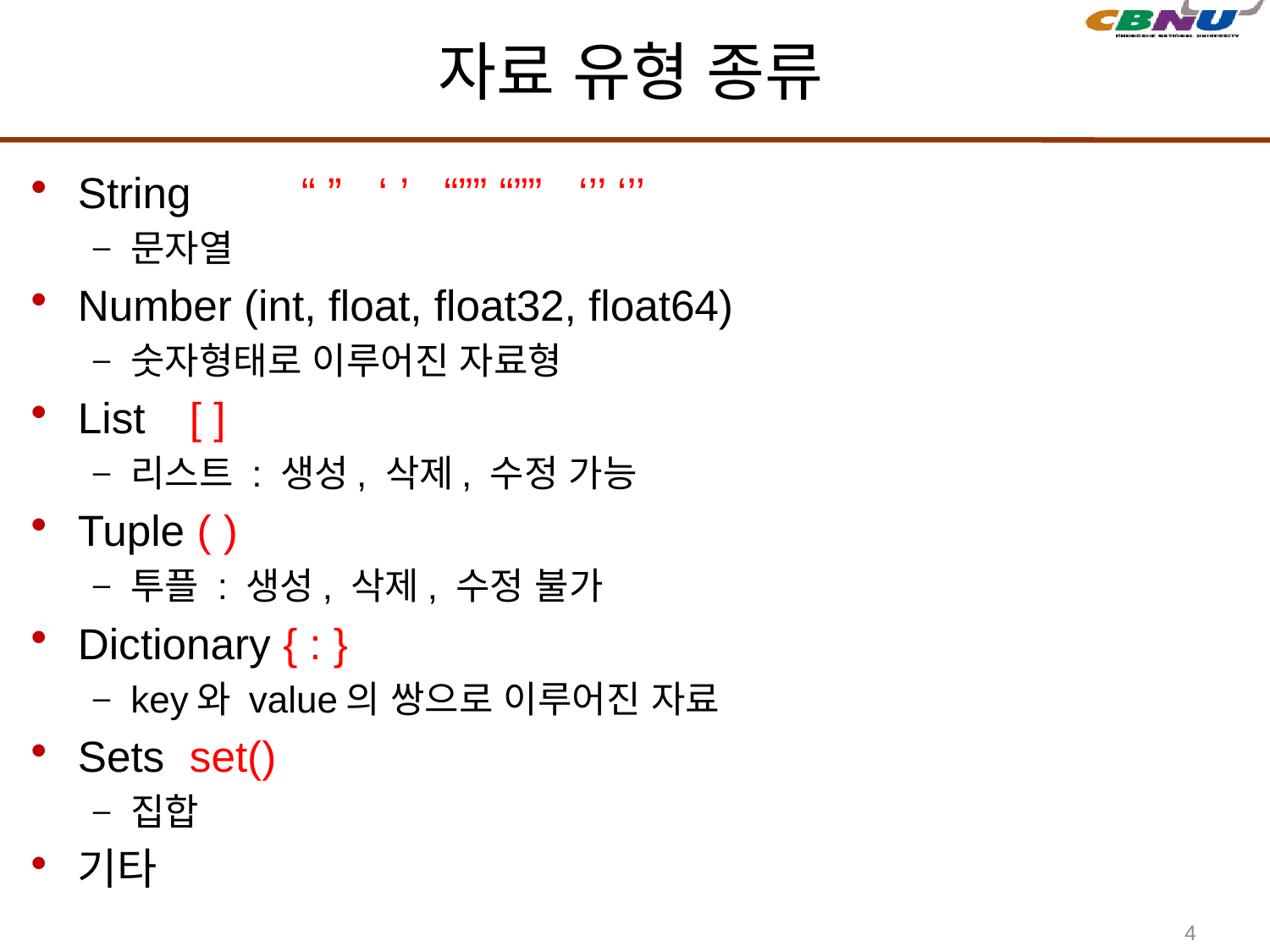

# 자료 유형 종류
String	“ ”   ‘ ’   “”” “””   ‘’’ ‘’’
문자열
Number (int, float, float32, float64)
숫자형태로 이루어진 자료형
List	[ ]
리스트 : 생성, 삭제, 수정 가능
Tuple ( )
투플 : 생성, 삭제, 수정 불가
Dictionary { : }
key와 value의 쌍으로 이루어진 자료
Sets	set()
집합
기타
4